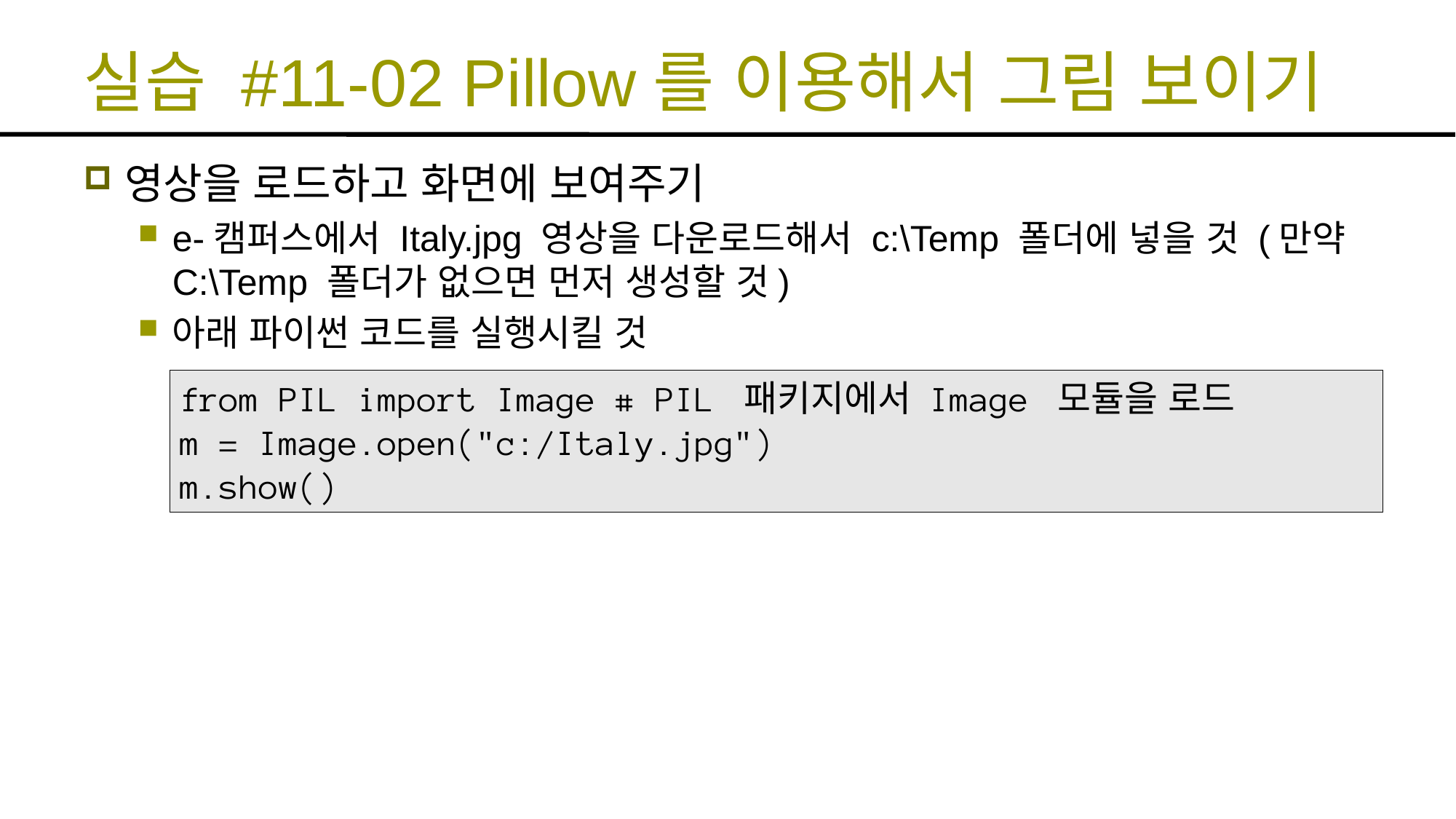

# 실습 #11-02 Pillow를 이용해서 그림 보이기
영상을 로드하고 화면에 보여주기
e-캠퍼스에서 Italy.jpg 영상을 다운로드해서 c:\Temp 폴더에 넣을 것 (만약 C:\Temp 폴더가 없으면 먼저 생성할 것)
아래 파이썬 코드를 실행시킬 것

from PIL import Image # PIL 패키지에서 Image 모듈을 로드
m = Image.open("c:/Italy.jpg")
m.show()